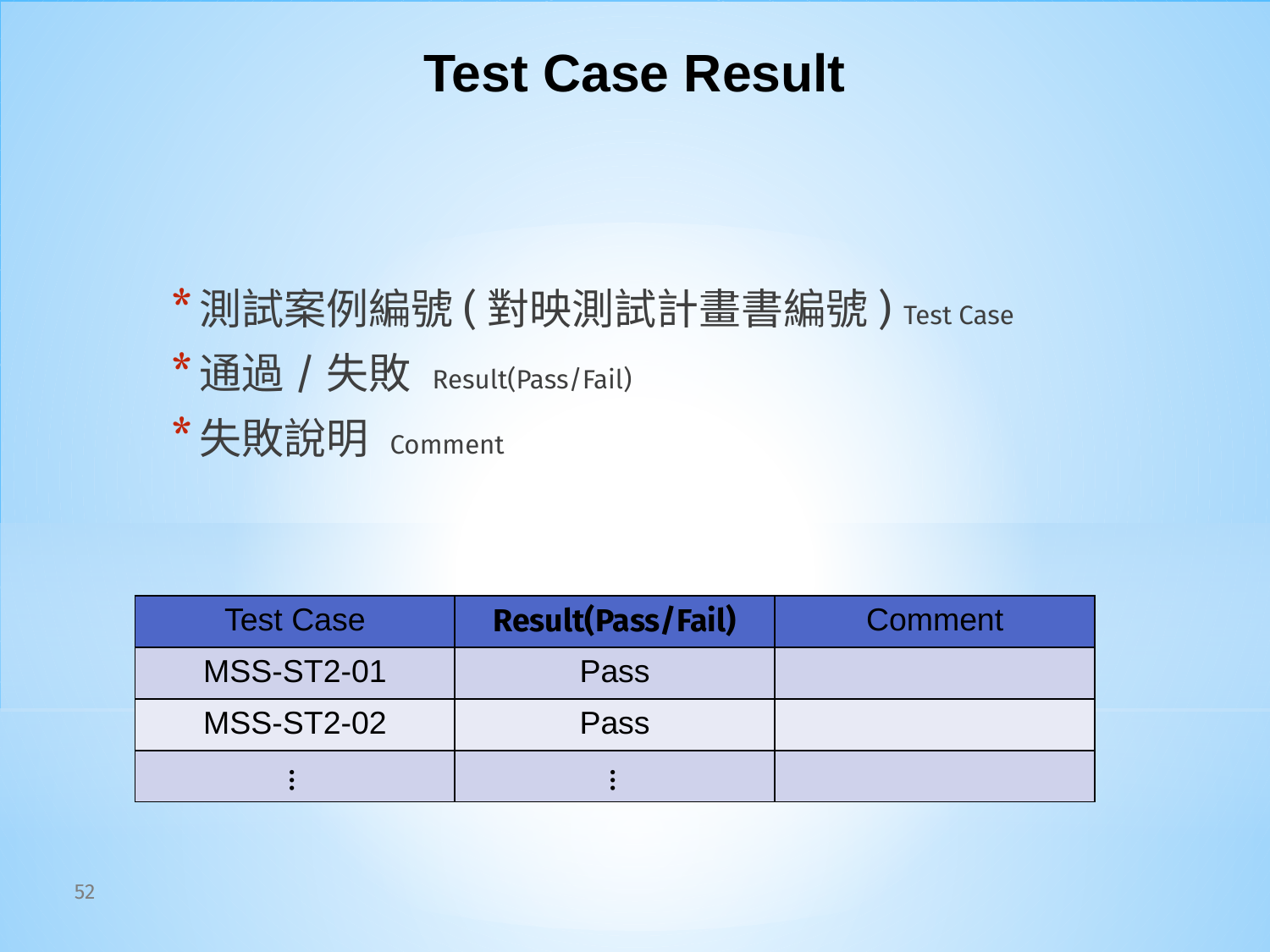

# Test Case Result
測試案例編號(對映測試計畫書編號) Test Case
通過/失敗 Result(Pass/Fail)
失敗說明 Comment
| Test Case | Result(Pass/Fail) | Comment |
| --- | --- | --- |
| MSS-ST2-01 | Pass |  |
| MSS-ST2-02 | Pass |  |
|  |  |  |
…
…
52